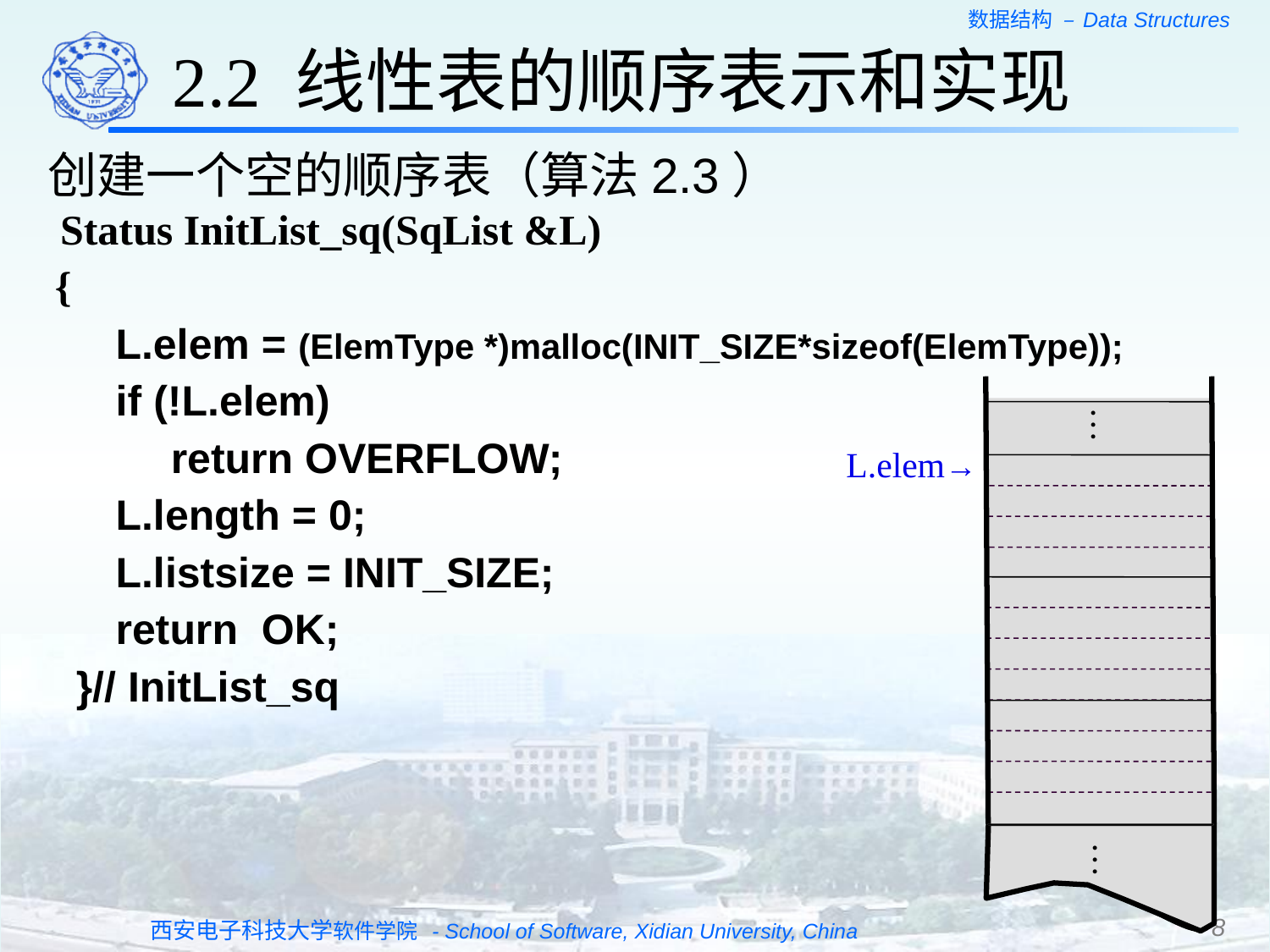

2.2 线性表的顺序表示和实现
创建一个空的顺序表（算法2.3）
	Status InitList_sq(SqList &L)
    {
	L.elem = (ElemType *)malloc(INIT_SIZE*sizeof(ElemType));
	if (!L.elem)
        return OVERFLOW;
	L.length = 0;
	L.listsize = INIT_SIZE;
	return  OK;
}// InitList_sq

…

L.elem→

…

8